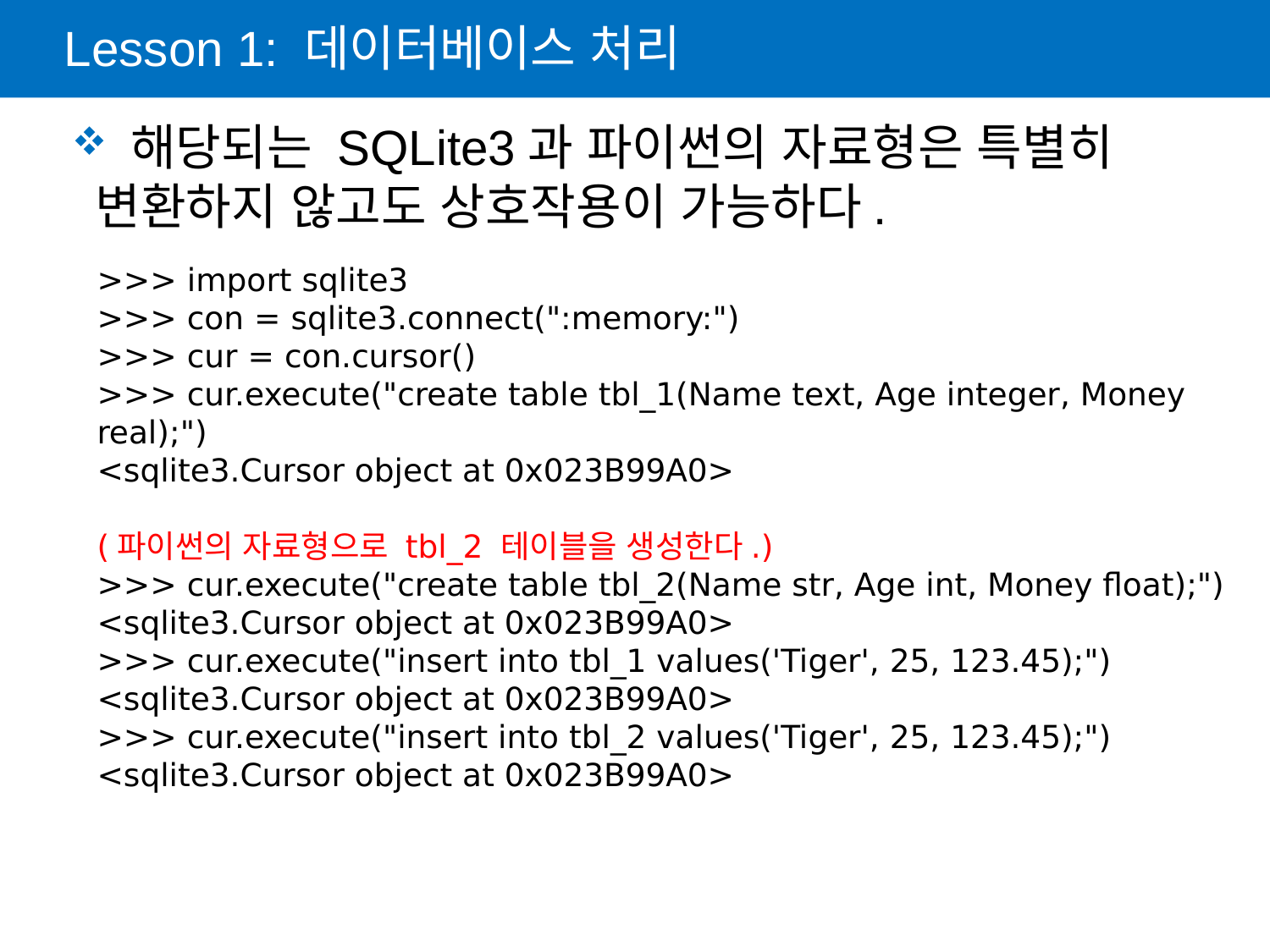

# Lesson 1: 데이터베이스 처리
 해당되는 SQLite3과 파이썬의 자료형은 특별히 변환하지 않고도 상호작용이 가능하다.
>>> import sqlite3
>>> con = sqlite3.connect(":memory:")
>>> cur = con.cursor()
>>> cur.execute("create table tbl_1(Name text, Age integer, Money real);")
<sqlite3.Cursor object at 0x023B99A0>

(파이썬의 자료형으로 tbl_2 테이블을 생성한다.)
>>> cur.execute("create table tbl_2(Name str, Age int, Money float);")
<sqlite3.Cursor object at 0x023B99A0>
>>> cur.execute("insert into tbl_1 values('Tiger', 25, 123.45);")
<sqlite3.Cursor object at 0x023B99A0>
>>> cur.execute("insert into tbl_2 values('Tiger', 25, 123.45);")
<sqlite3.Cursor object at 0x023B99A0>